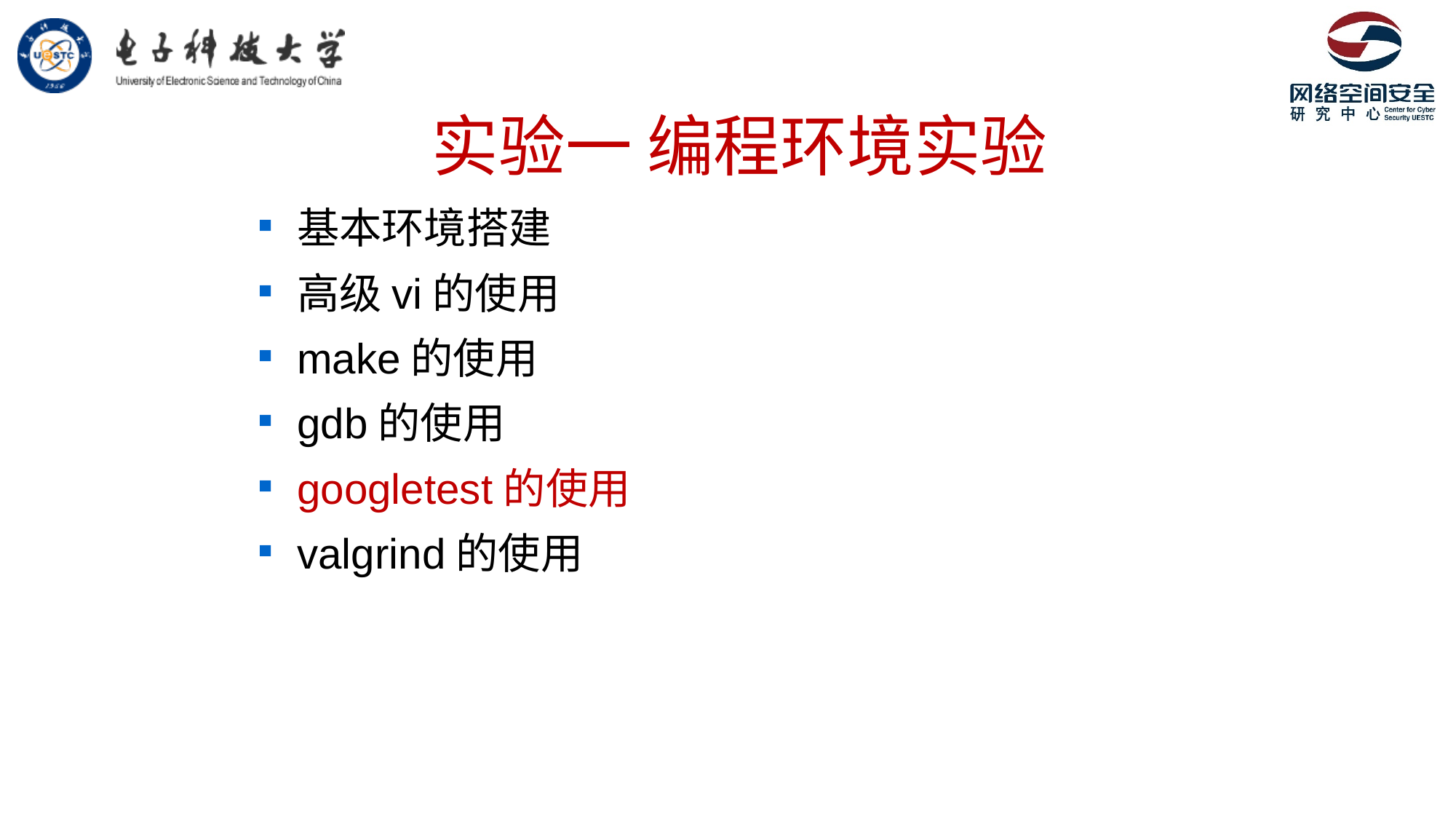

# 实验一 编程环境实验
基本环境搭建
高级vi的使用
make的使用
gdb的使用
googletest的使用
valgrind的使用